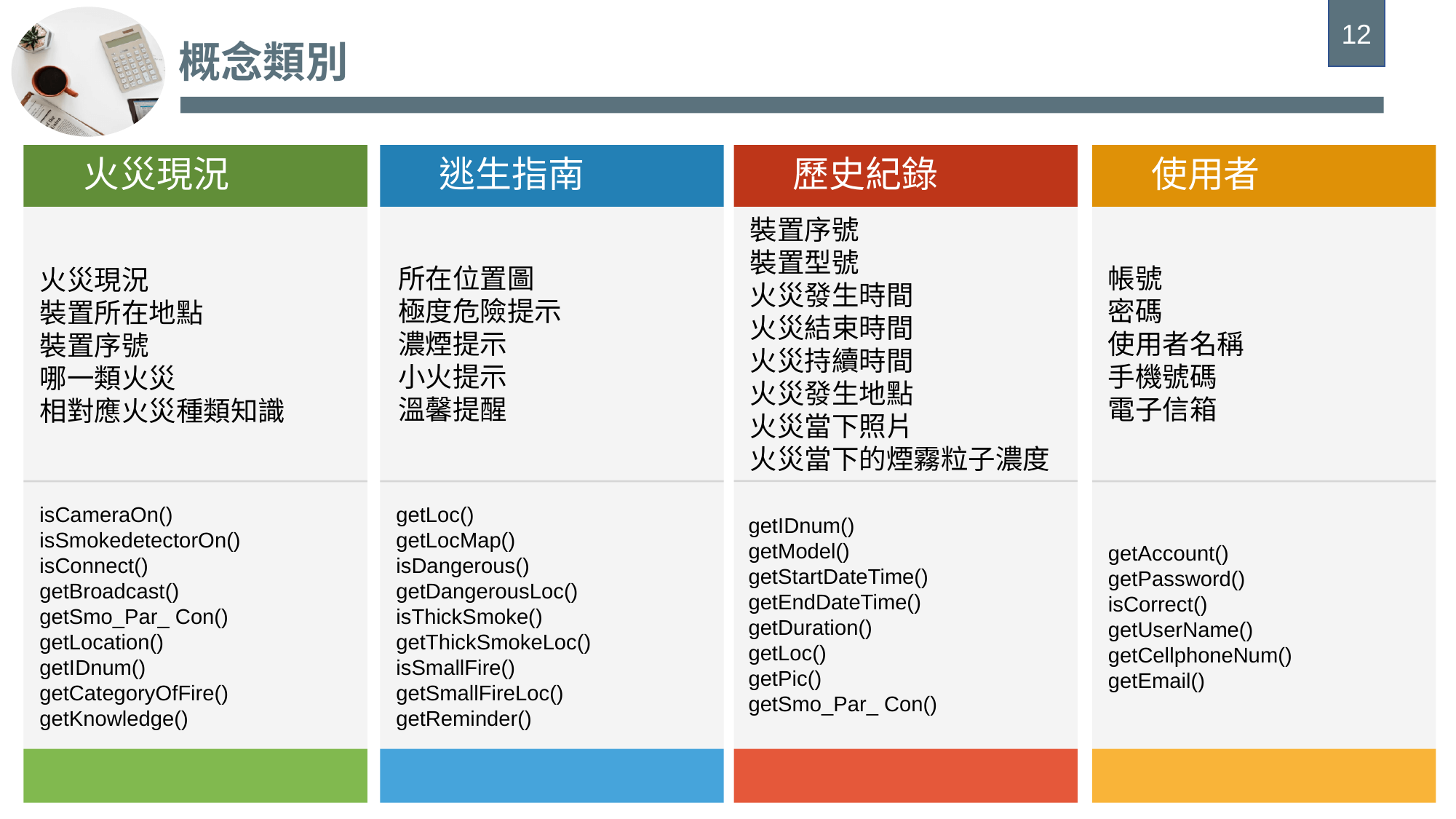

12

概念類別

火災現況

火災現況
裝置所在地點
裝置序號
哪一類火災
相對應火災種類知識

isCameraOn()
isSmokedetectorOn()
isConnect()
getBroadcast()
getSmo_Par_ Con()
getLocation()
getIDnum()
getCategoryOfFire()
getKnowledge()

逃生指南
所在位置圖
極度危險提示
濃煙提示
小火提示
溫馨提醒

getLoc()
getLocMap()
isDangerous()
getDangerousLoc()
isThickSmoke()
getThickSmokeLoc()
isSmallFire()
getSmallFireLoc()
getReminder()

歷史紀錄

裝置序號
裝置型號
火災發生時間
火災結束時間
火災持續時間
火災發生地點
火災當下照片
火災當下的煙霧粒子濃度

getIDnum()
getModel()
getStartDateTime()
getEndDateTime()
getDuration()
getLoc()
getPic()
getSmo_Par_ Con()

使用者

帳號
密碼
使用者名稱
手機號碼
電子信箱

getAccount()
getPassword()
isCorrect()
getUserName()
getCellphoneNum()
getEmail()